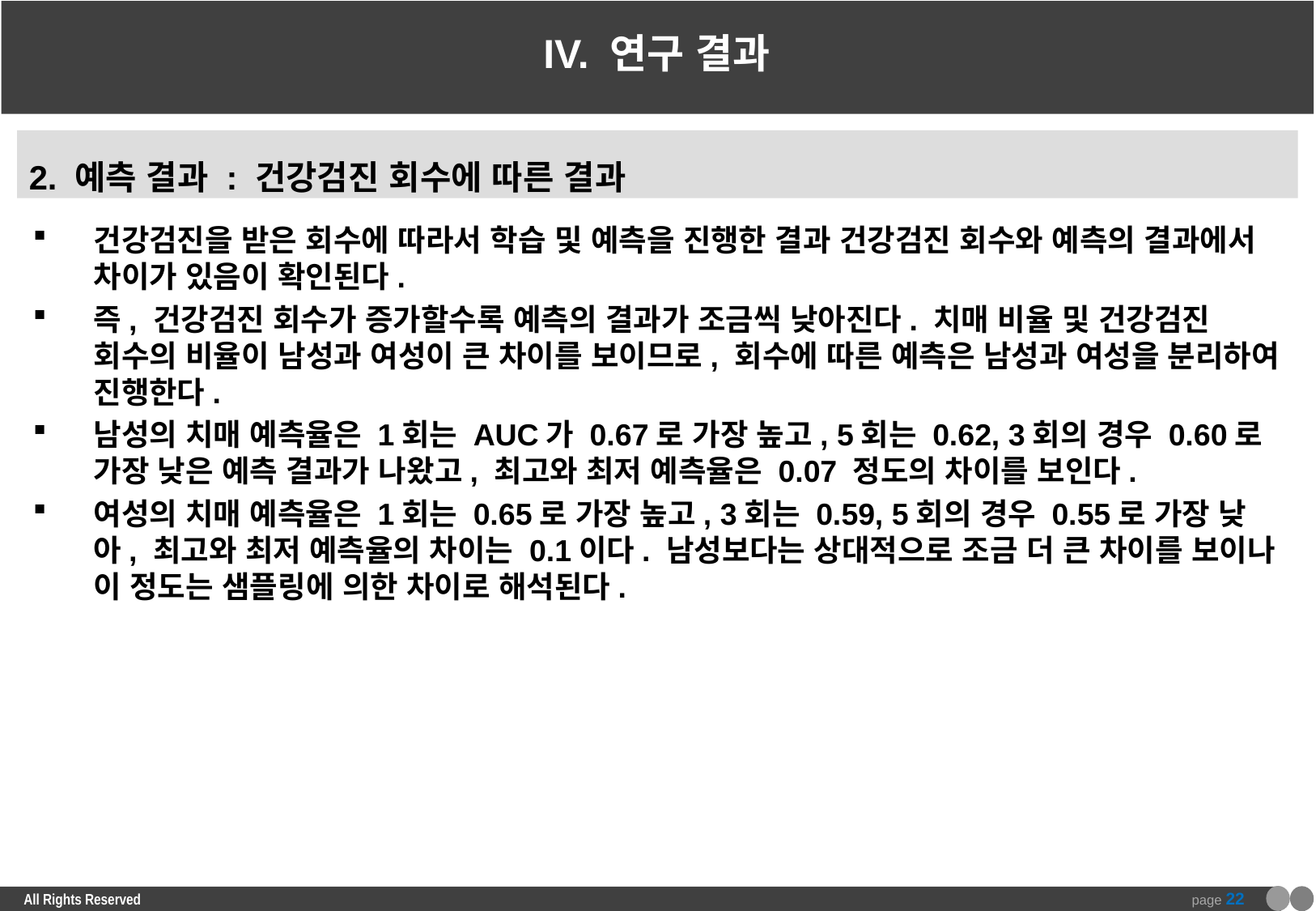

# IV. 연구 결과
2. 예측 결과 : 건강검진 회수에 따른 결과
건강검진을 받은 회수에 따라서 학습 및 예측을 진행한 결과 건강검진 회수와 예측의 결과에서 차이가 있음이 확인된다.
즉, 건강검진 회수가 증가할수록 예측의 결과가 조금씩 낮아진다. 치매 비율 및 건강검진 회수의 비율이 남성과 여성이 큰 차이를 보이므로, 회수에 따른 예측은 남성과 여성을 분리하여 진행한다.
남성의 치매 예측율은 1회는 AUC가 0.67로 가장 높고, 5회는 0.62, 3회의 경우 0.60로 가장 낮은 예측 결과가 나왔고, 최고와 최저 예측율은 0.07 정도의 차이를 보인다.
여성의 치매 예측율은 1회는 0.65로 가장 높고, 3회는 0.59, 5회의 경우 0.55로 가장 낮아, 최고와 최저 예측율의 차이는 0.1이다. 남성보다는 상대적으로 조금 더 큰 차이를 보이나 이 정도는 샘플링에 의한 차이로 해석된다.
page 22